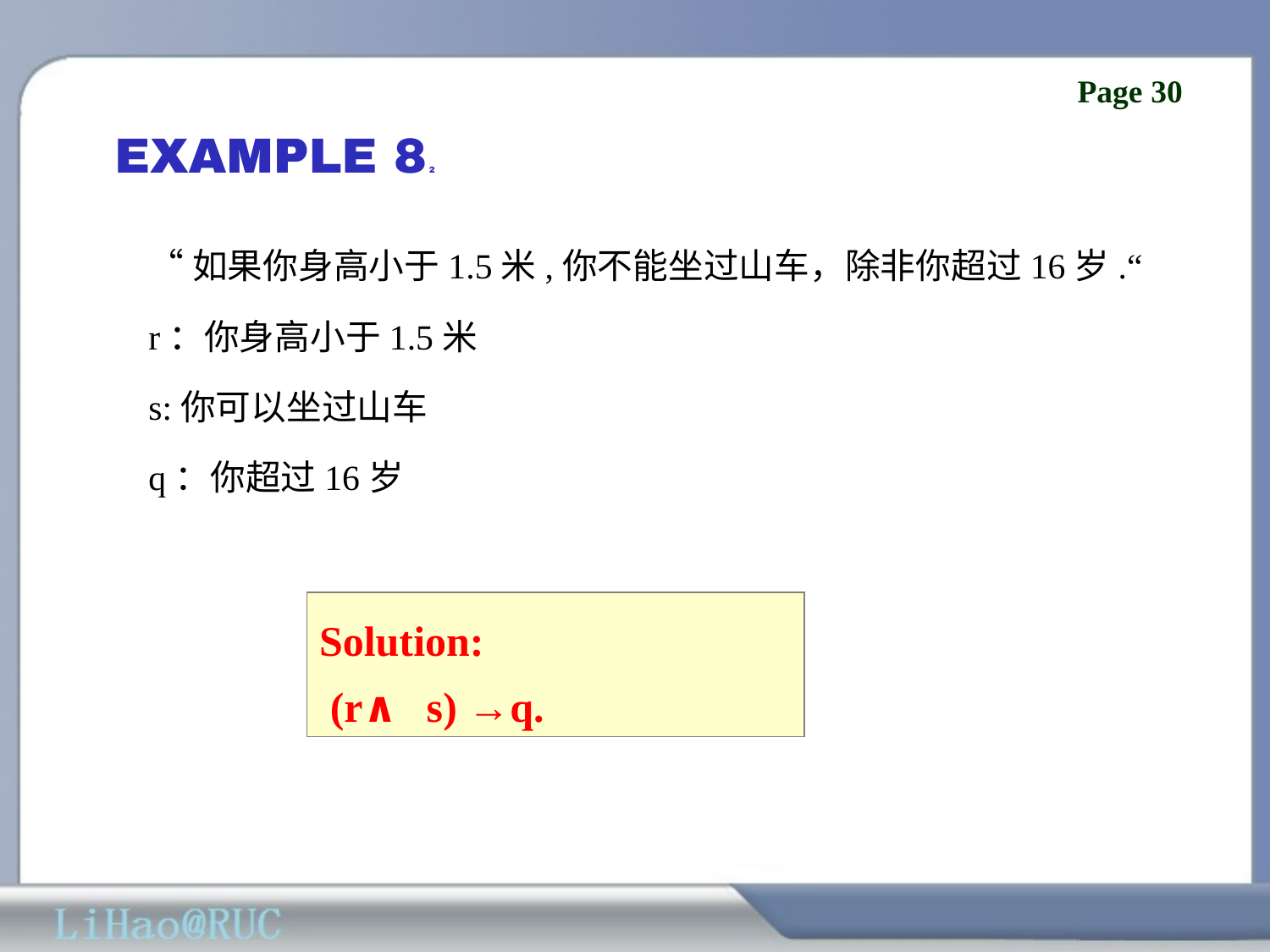

EXAMPLE 8 2
“如果你身高小于1.5米,你不能坐过山车，除非你超过16岁.“
r：你身高小于1.5米
s:你可以坐过山车
q：你超过16岁
Solution:
 (r∧  s) →q.